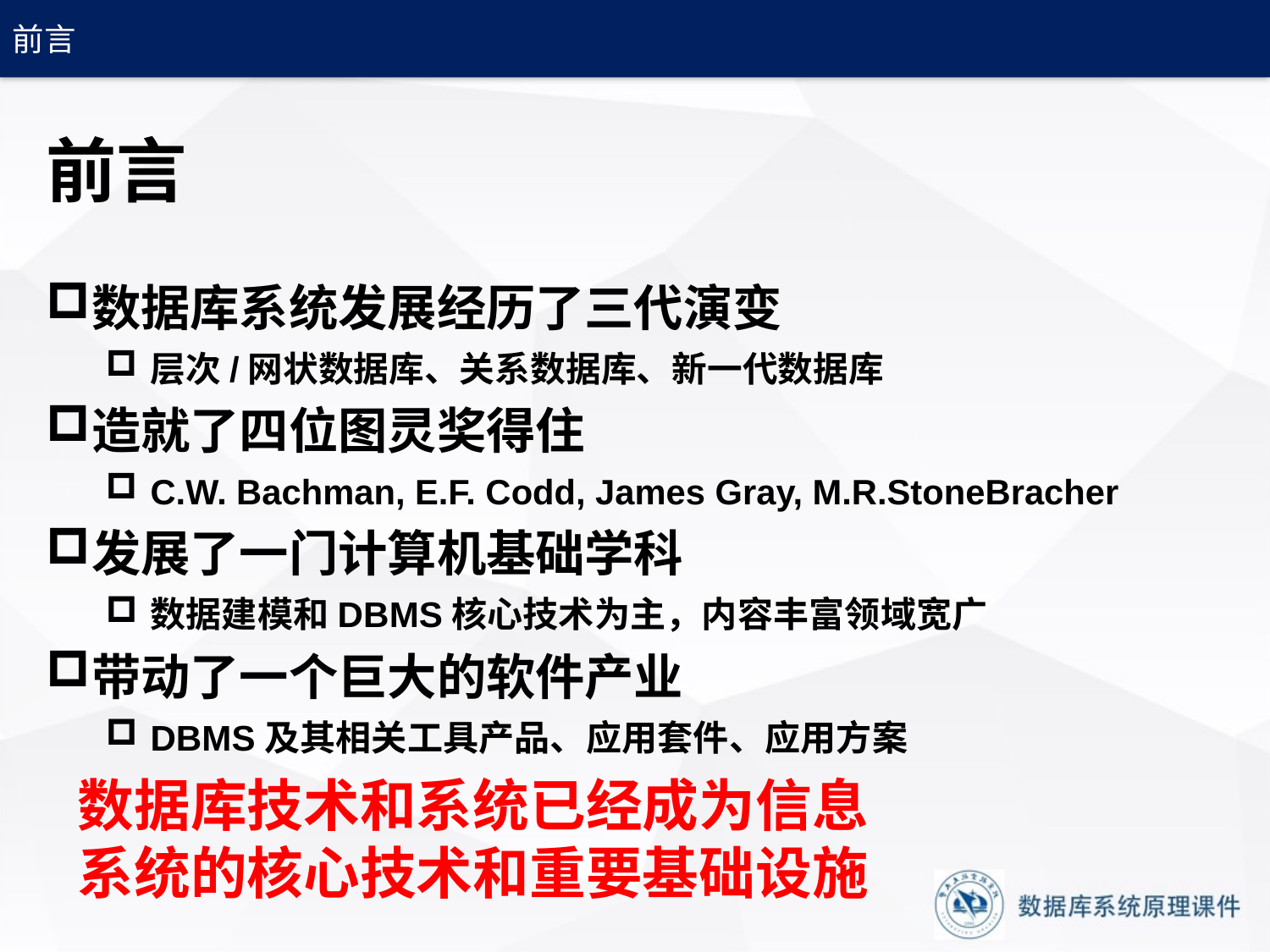

前言
# 前言
数据库系统发展经历了三代演变
层次/网状数据库、关系数据库、新一代数据库
造就了四位图灵奖得住
C.W. Bachman, E.F. Codd, James Gray, M.R.StoneBracher
发展了一门计算机基础学科
数据建模和DBMS核心技术为主，内容丰富领域宽广
带动了一个巨大的软件产业
DBMS及其相关工具产品、应用套件、应用方案

数据库技术和系统已经成为信息系统的核心技术和重要基础设施